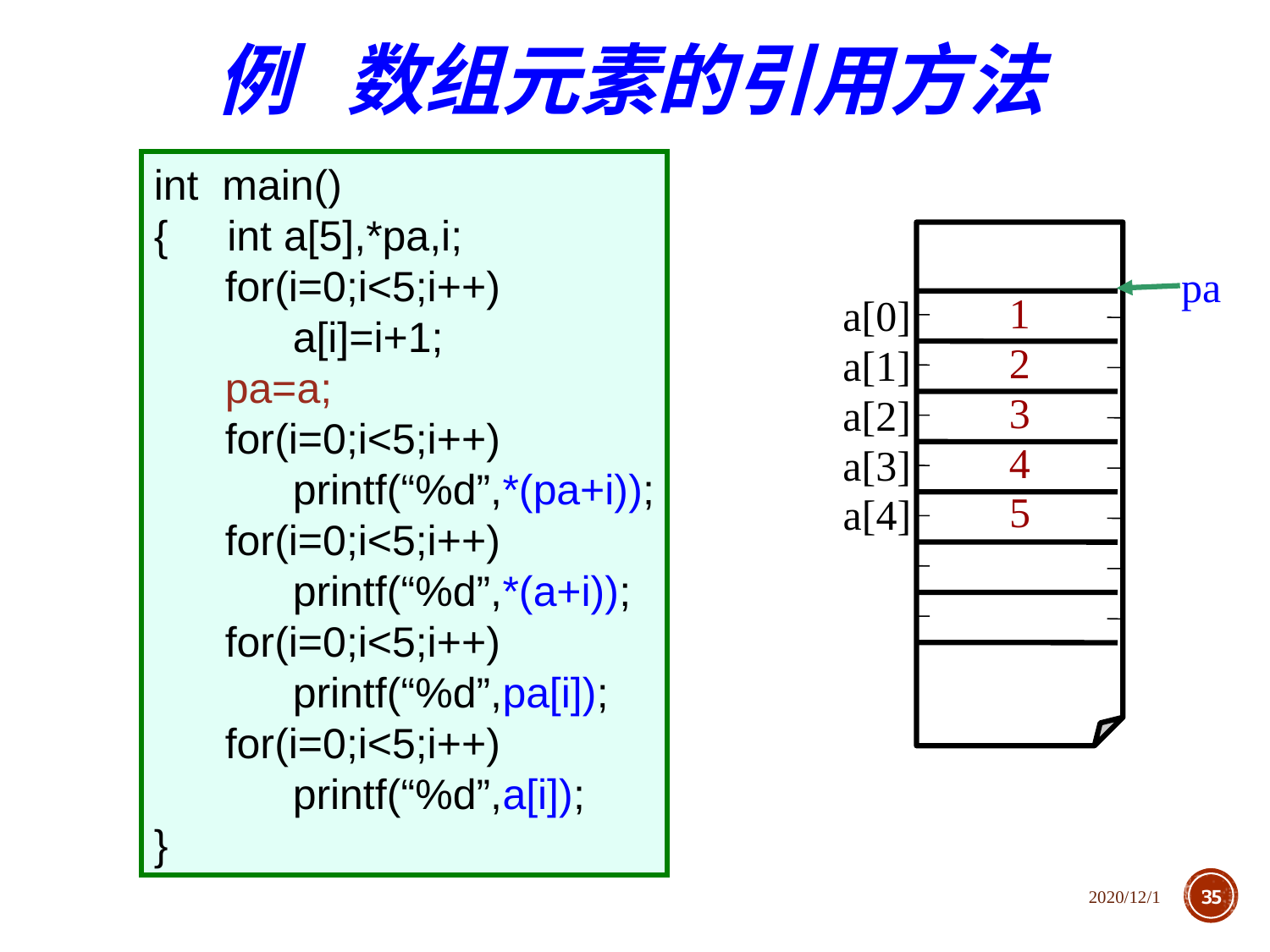

例   数组元素的引用方法

int  main()
{     int a[5],*pa,i;
      for(i=0;i<5;i++)
	 a[i]=i+1;
      pa=a;
      for(i=0;i<5;i++)
	 printf(“%d”,*(pa+i));
      for(i=0;i<5;i++)
	 printf(“%d”,*(a+i));
      for(i=0;i<5;i++)
	 printf(“%d”,pa[i]);
      for(i=0;i<5;i++)
	 printf(“%d”,a[i]);
}

a[0]
a[1]
a[2]
a[3]
a[4]
pa

1
2
3
4
5
2020/12/1
35